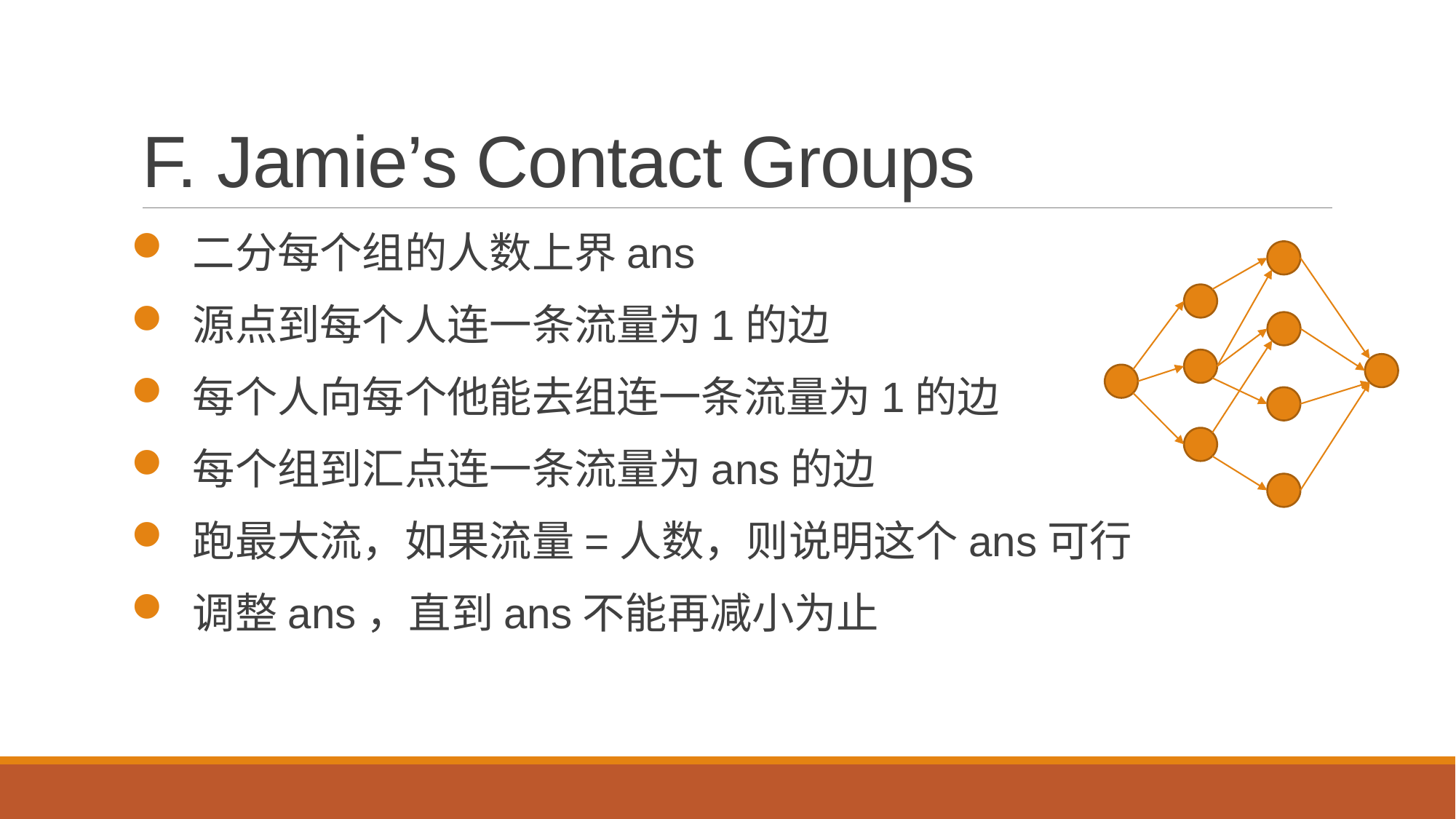

# F. Jamie’s Contact Groups
 二分每个组的人数上界ans
 源点到每个人连一条流量为1的边
 每个人向每个他能去组连一条流量为1的边
 每个组到汇点连一条流量为ans的边
 跑最大流，如果流量=人数，则说明这个ans可行
 调整ans，直到ans不能再减小为止